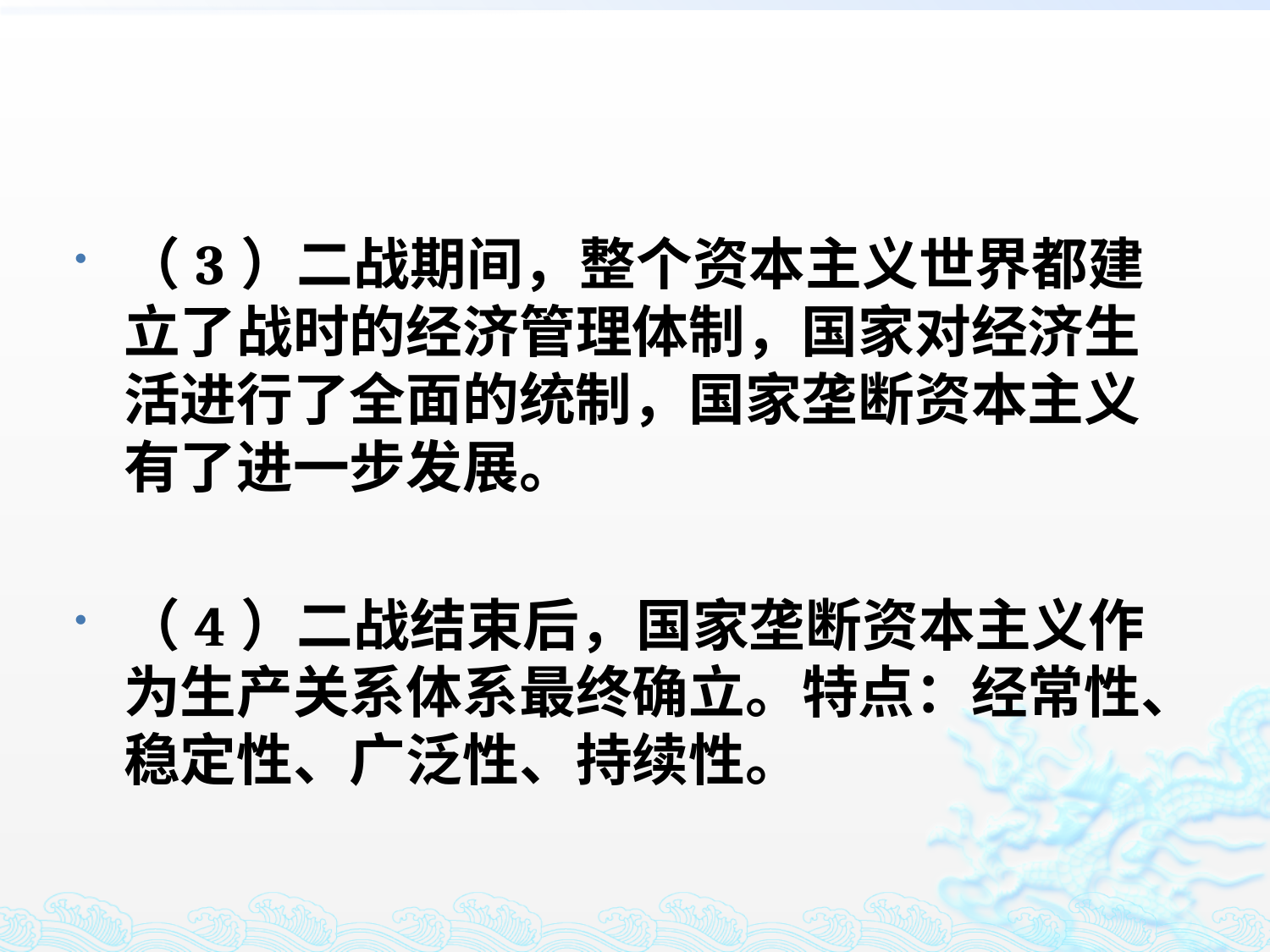

（3）二战期间，整个资本主义世界都建立了战时的经济管理体制，国家对经济生活进行了全面的统制，国家垄断资本主义有了进一步发展。

（4）二战结束后，国家垄断资本主义作为生产关系体系最终确立。特点：经常性、稳定性、广泛性、持续性。